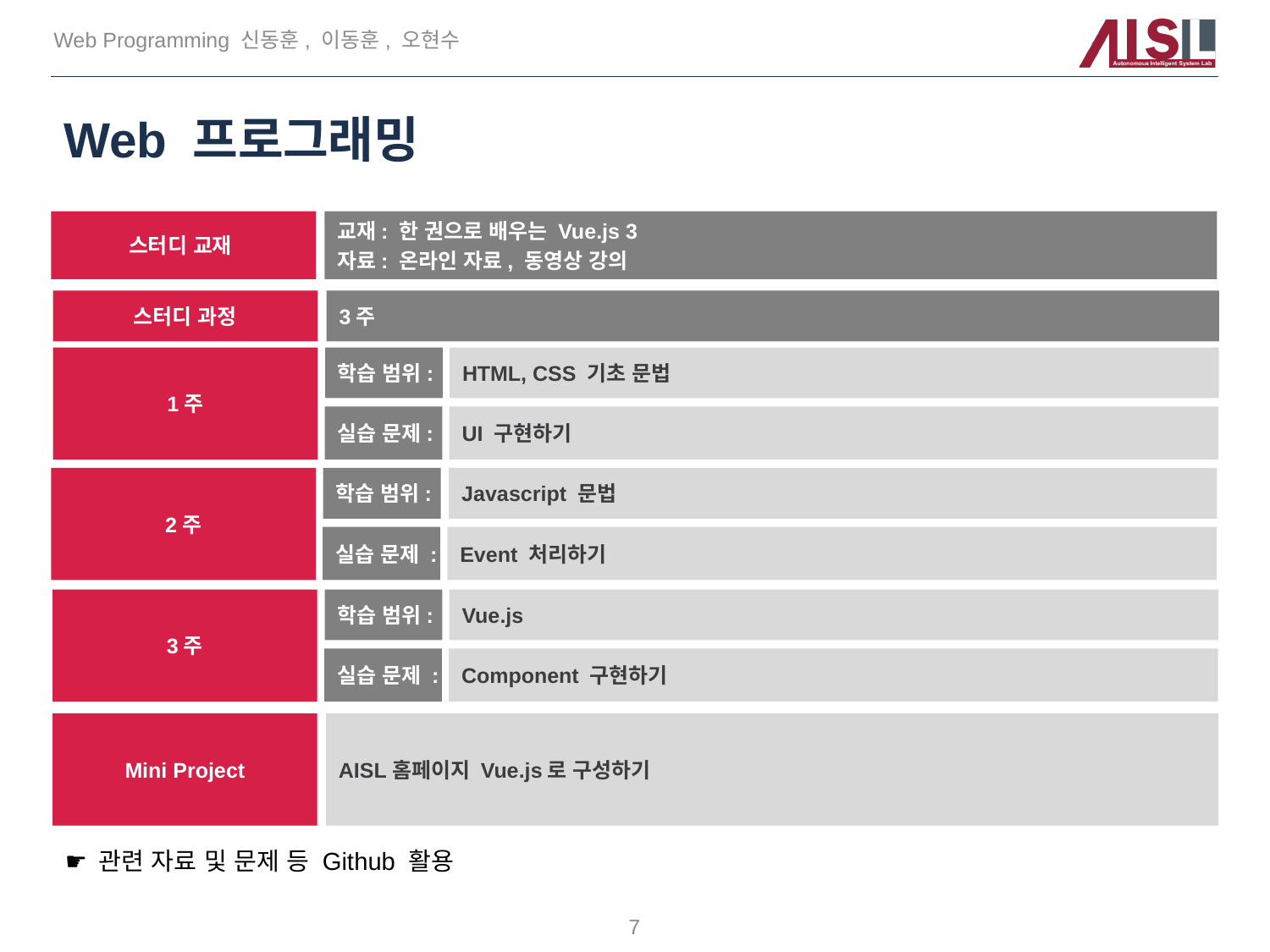

Web Programming 신동훈, 이동훈, 오현수
# Web 프로그래밍
스터디 교재
교재: 한 권으로 배우는 Vue.js 3
자료: 온라인 자료, 동영상 강의
스터디 과정
3주
1주
학습 범위:
HTML, CSS 기초 문법
실습 문제:
UI 구현하기
2주
학습 범위:
Javascript 문법
실습 문제 :
Event 처리하기
3주
학습 범위:
Vue.js
실습 문제 :
Component 구현하기
Mini Project
AISL홈페이지 Vue.js로 구성하기
☛ 관련 자료 및 문제 등 Github 활용
7